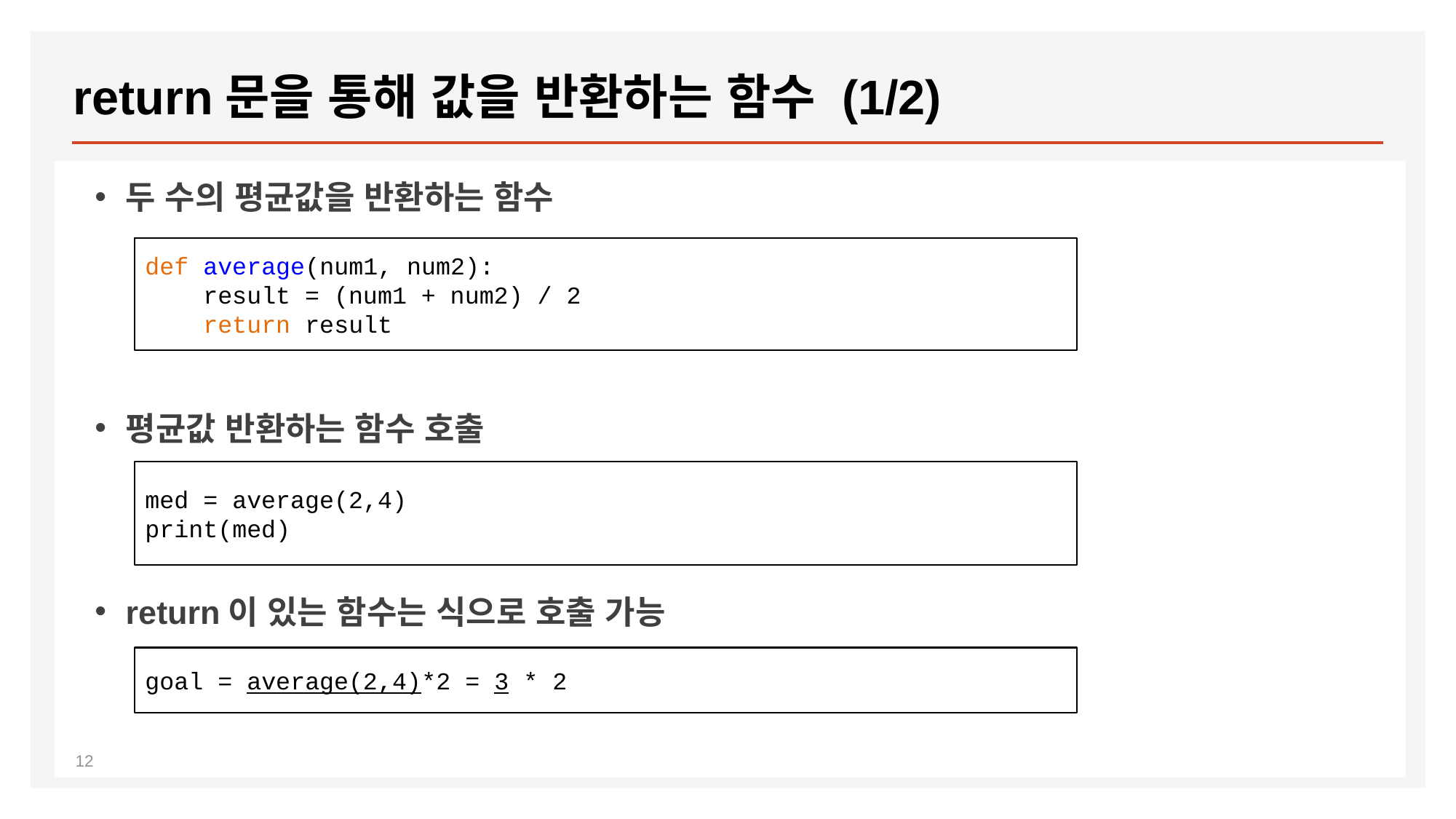

# return문을 통해 값을 반환하는 함수 (1/2)
두 수의 평균값을 반환하는 함수

평균값 반환하는 함수 호출

return이 있는 함수는 식으로 호출 가능

def average(num1, num2):
    result = (num1 + num2) / 2
    return result
med = average(2,4)
print(med)
goal = average(2,4)*2 = 3 * 2
12